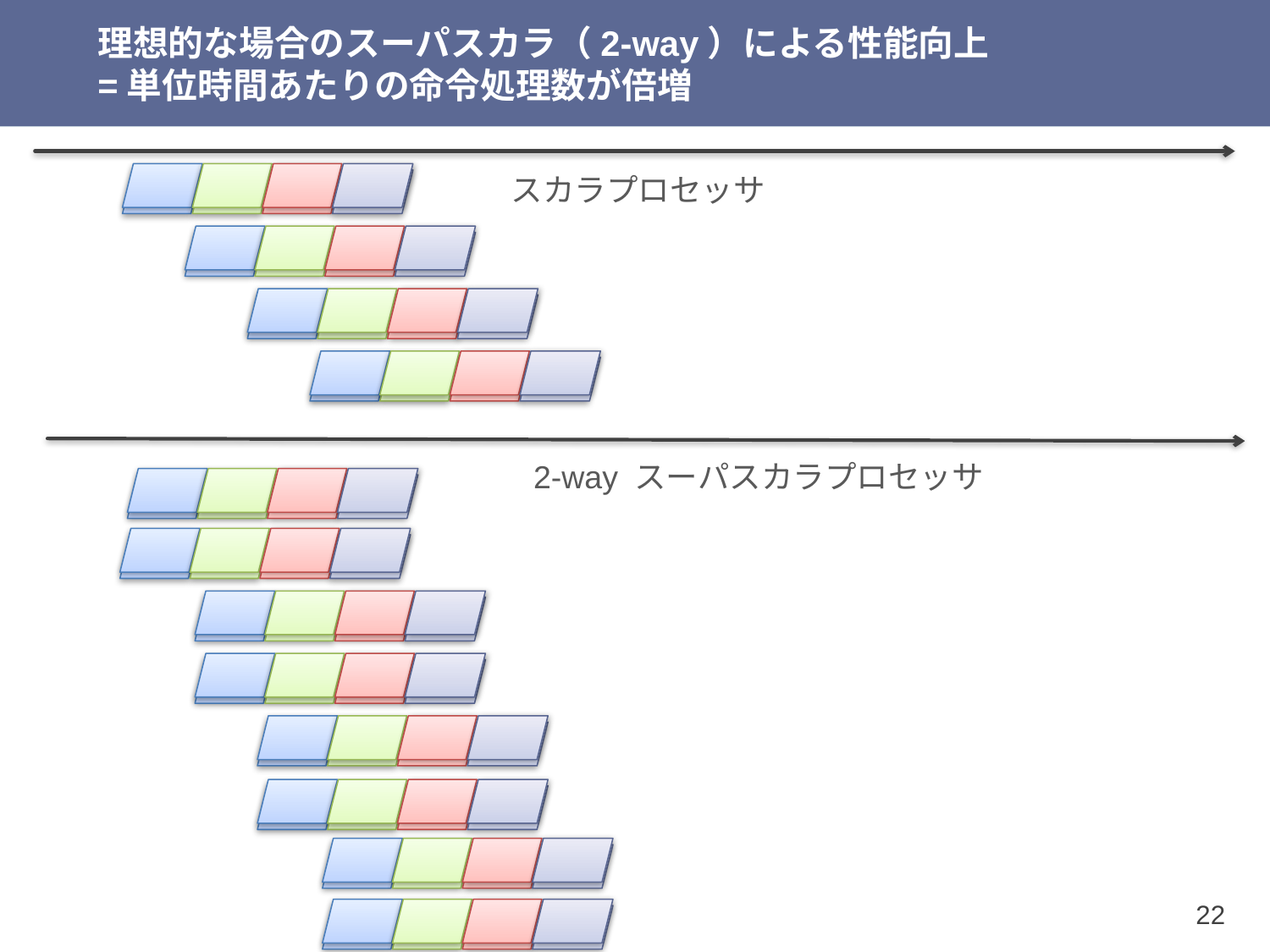

# 理想的な場合のスーパスカラ（2-way）による性能向上 =単位時間あたりの命令処理数が倍増

スカラプロセッサ

2-way スーパスカラプロセッサ